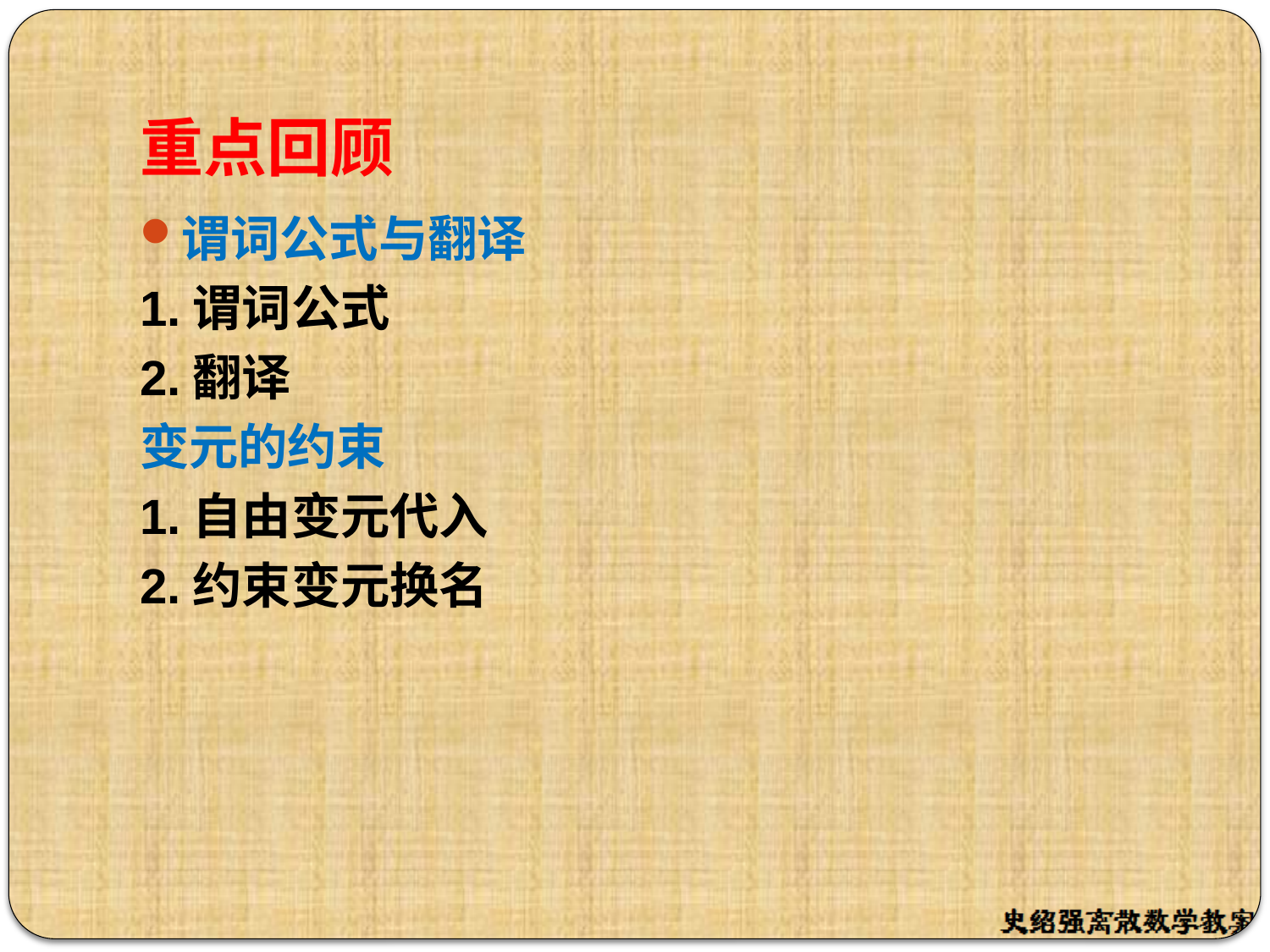

# 重点回顾
谓词公式与翻译
1.谓词公式
2.翻译
变元的约束
1.自由变元代入
2.约束变元换名